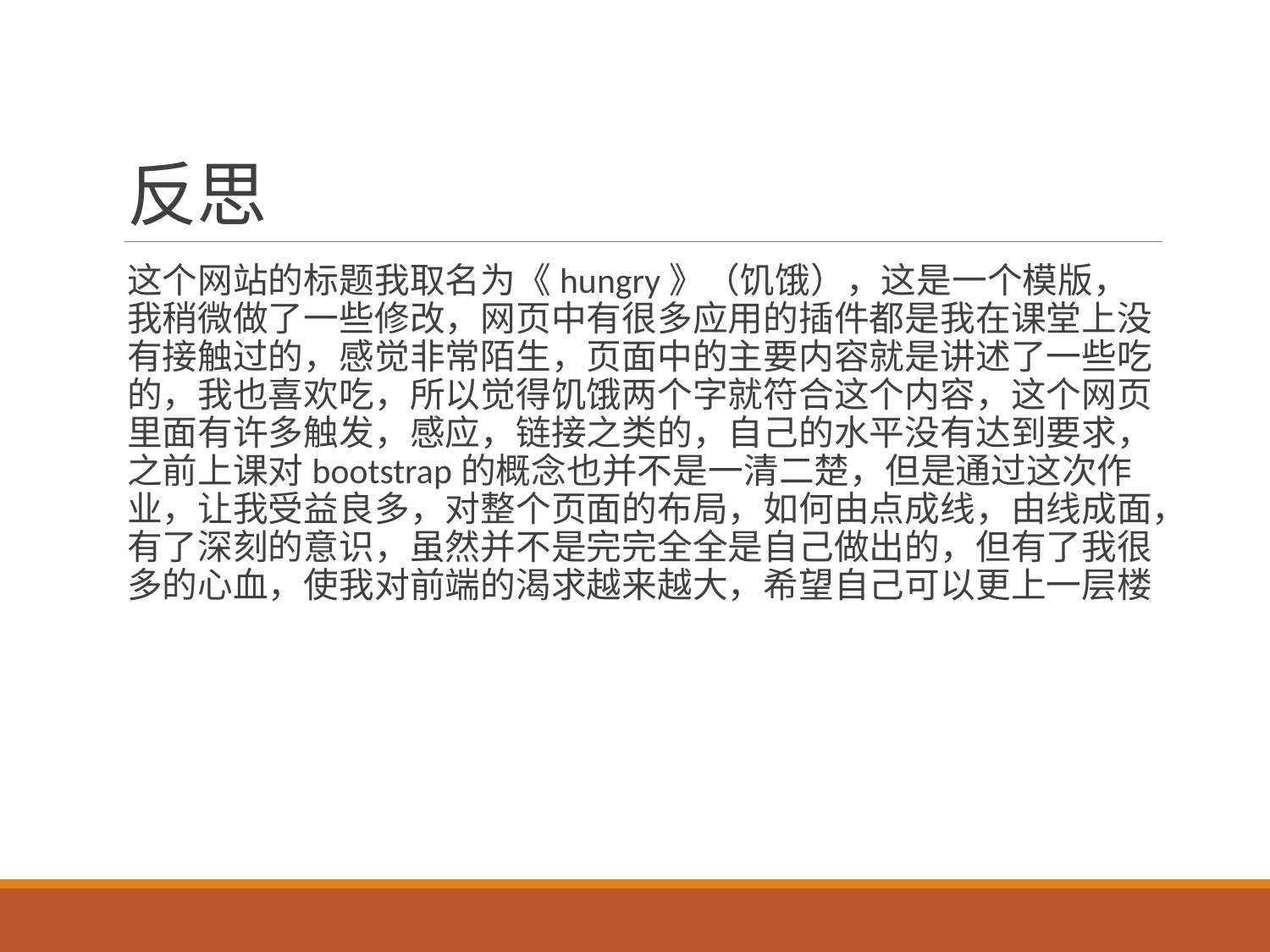

# 反思
这个网站的标题我取名为《hungry》（饥饿），这是一个模版，我稍微做了一些修改，网页中有很多应用的插件都是我在课堂上没有接触过的，感觉非常陌生，页面中的主要内容就是讲述了一些吃的，我也喜欢吃，所以觉得饥饿两个字就符合这个内容，这个网页里面有许多触发，感应，链接之类的，自己的水平没有达到要求，之前上课对bootstrap的概念也并不是一清二楚，但是通过这次作业，让我受益良多，对整个页面的布局，如何由点成线，由线成面，有了深刻的意识，虽然并不是完完全全是自己做出的，但有了我很多的心血，使我对前端的渴求越来越大，希望自己可以更上一层楼